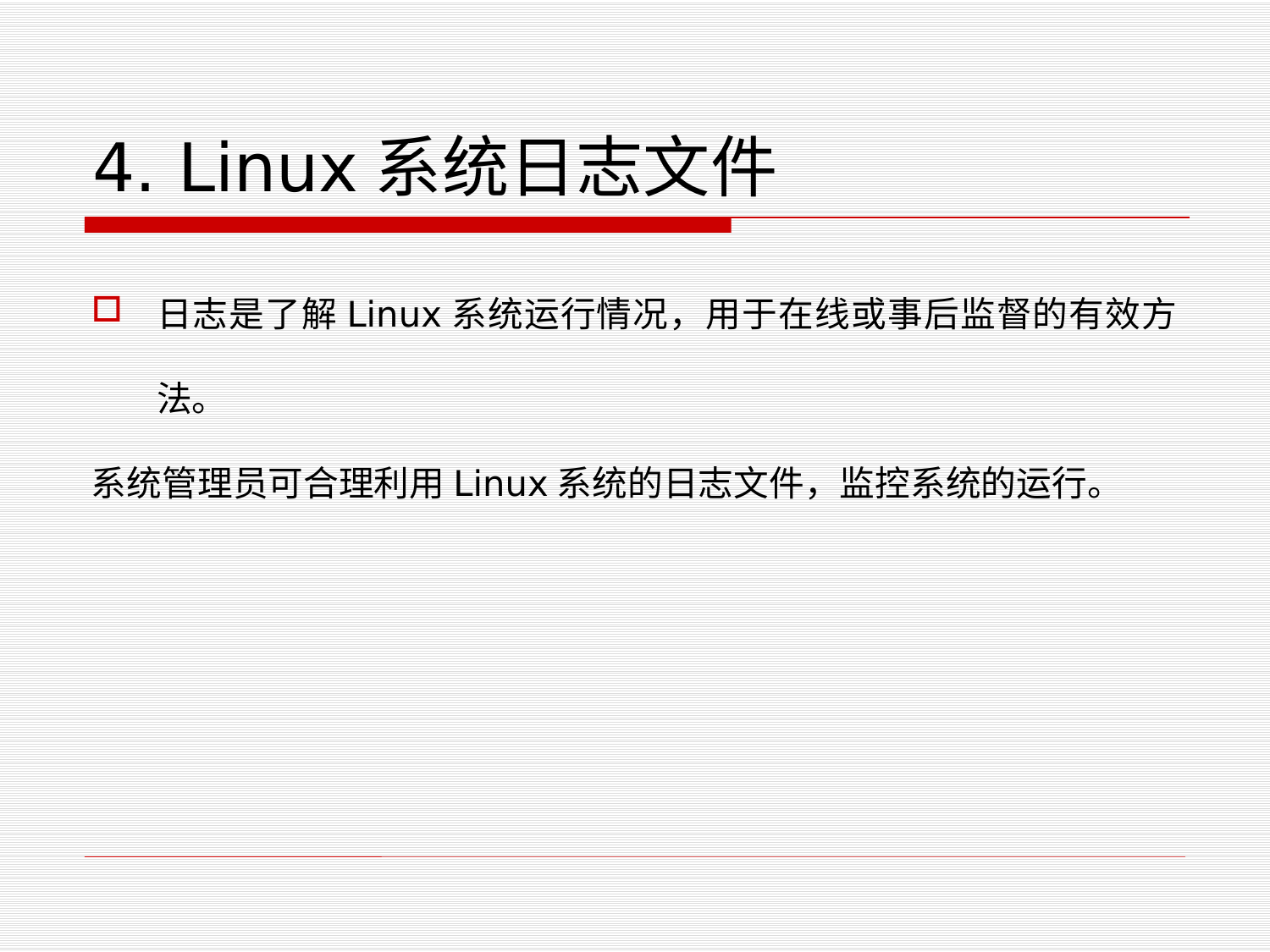

# 4. Linux系统日志文件
日志是了解Linux系统运行情况，用于在线或事后监督的有效方法。
系统管理员可合理利用Linux系统的日志文件，监控系统的运行。